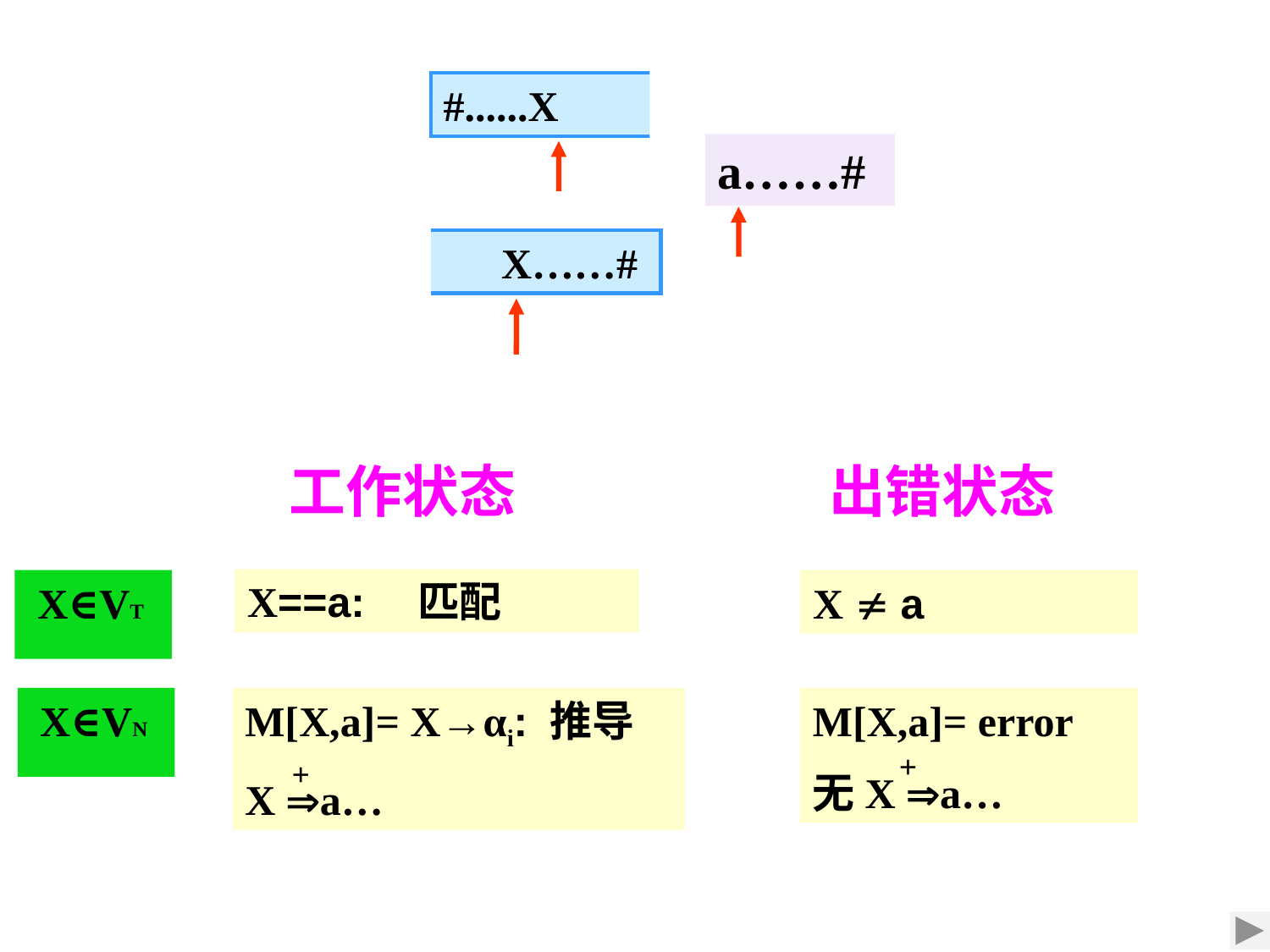

#......X
a……#

        X……#

工作状态
出错状态
X==a:　匹配
X∈VT
X∈VN
X ≠ a
M[X,a]= X→αi: 推导
X ⇒a…
+
M[X,a]= error
无X ⇒a…
+